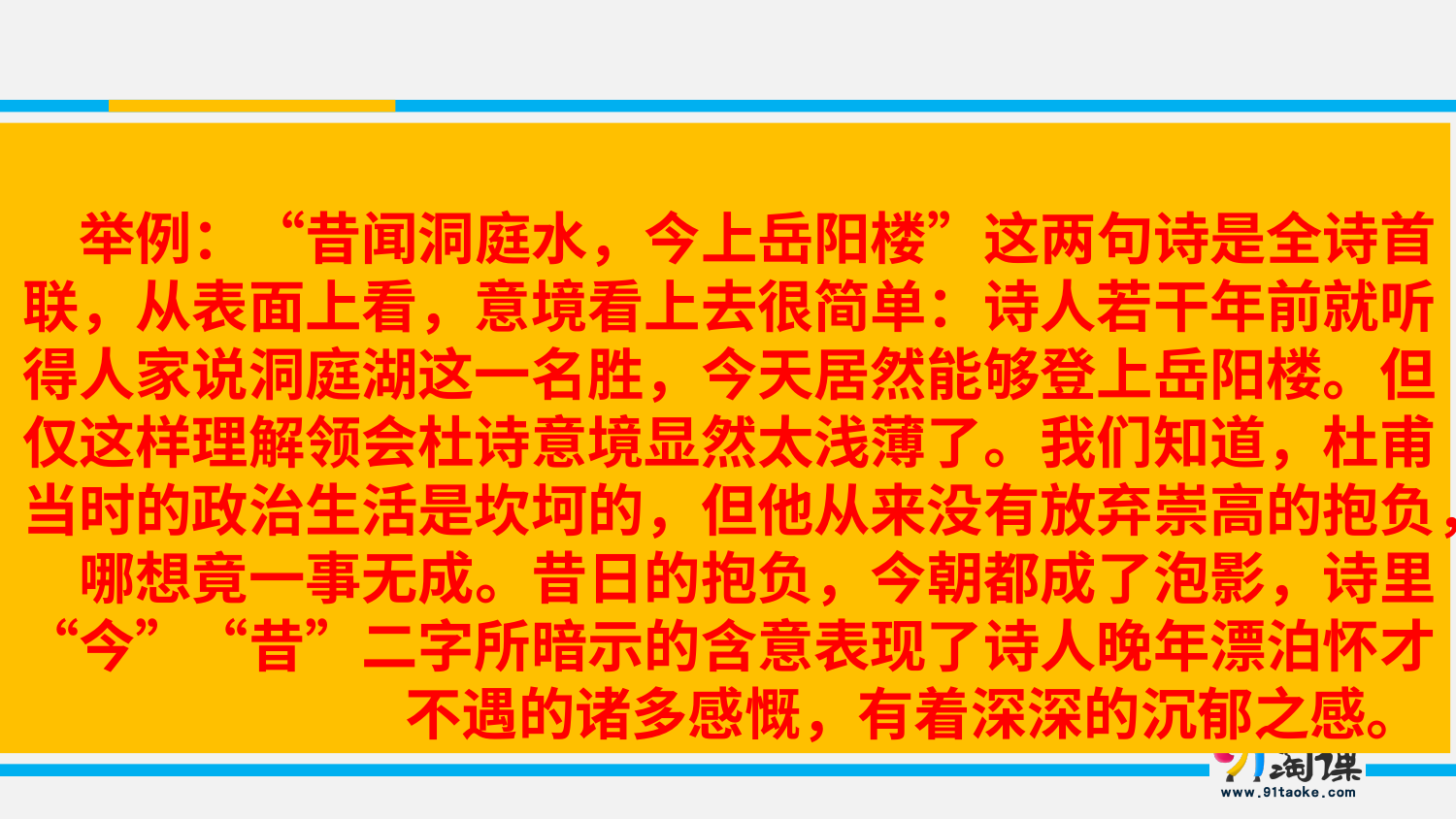

举例：“昔闻洞庭水，今上岳阳楼”这两句诗是全诗首联，从表面上看，意境看上去很简单：诗人若干年前就听得人家说洞庭湖这一名胜，今天居然能够登上岳阳楼。但仅这样理解领会杜诗意境显然太浅薄了。我们知道，杜甫当时的政治生活是坎坷的，但他从来没有放弃崇高的抱负，哪想竟一事无成。昔日的抱负，今朝都成了泡影，诗里“今”“昔”二字所暗示的含意表现了诗人晚年漂泊怀才不遇的诸多感慨，有着深深的沉郁之感。